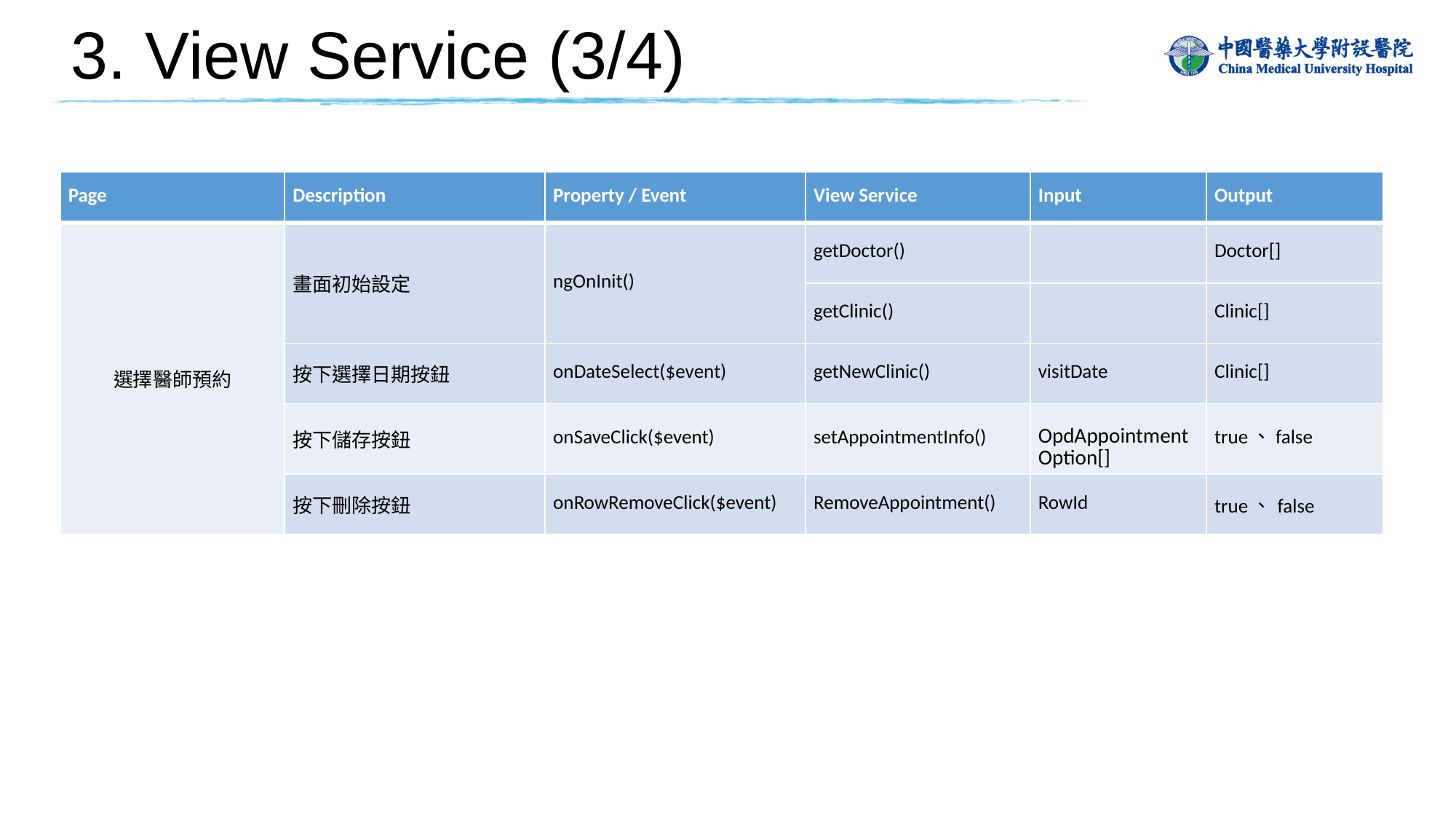

# 3. View Service (3/4)
| Page​ | Description​ | Property / Event​ | View Service ​ | Input​ | Output​ |
| --- | --- | --- | --- | --- | --- |
| 選擇醫師預約 | 畫面初始設定​ | ngOnInit()​ | getDoctor() |  | Doctor[] |
|  |  |  | getClinic() |  | Clinic[] |
|  | 按下選擇日期按鈕 | onDateSelect($event) | getNewClinic() | visitDate | Clinic[] |
|  | 按下儲存按鈕​ | onSaveClick($event)​ | setAppointmentInfo()​ | ​OpdAppointmentOption[] | ​true、false |
|  | 按下刪除按鈕 | ​onRowRemoveClick($event)​ | RemoveAppointment()​ | ​RowId | true、false |